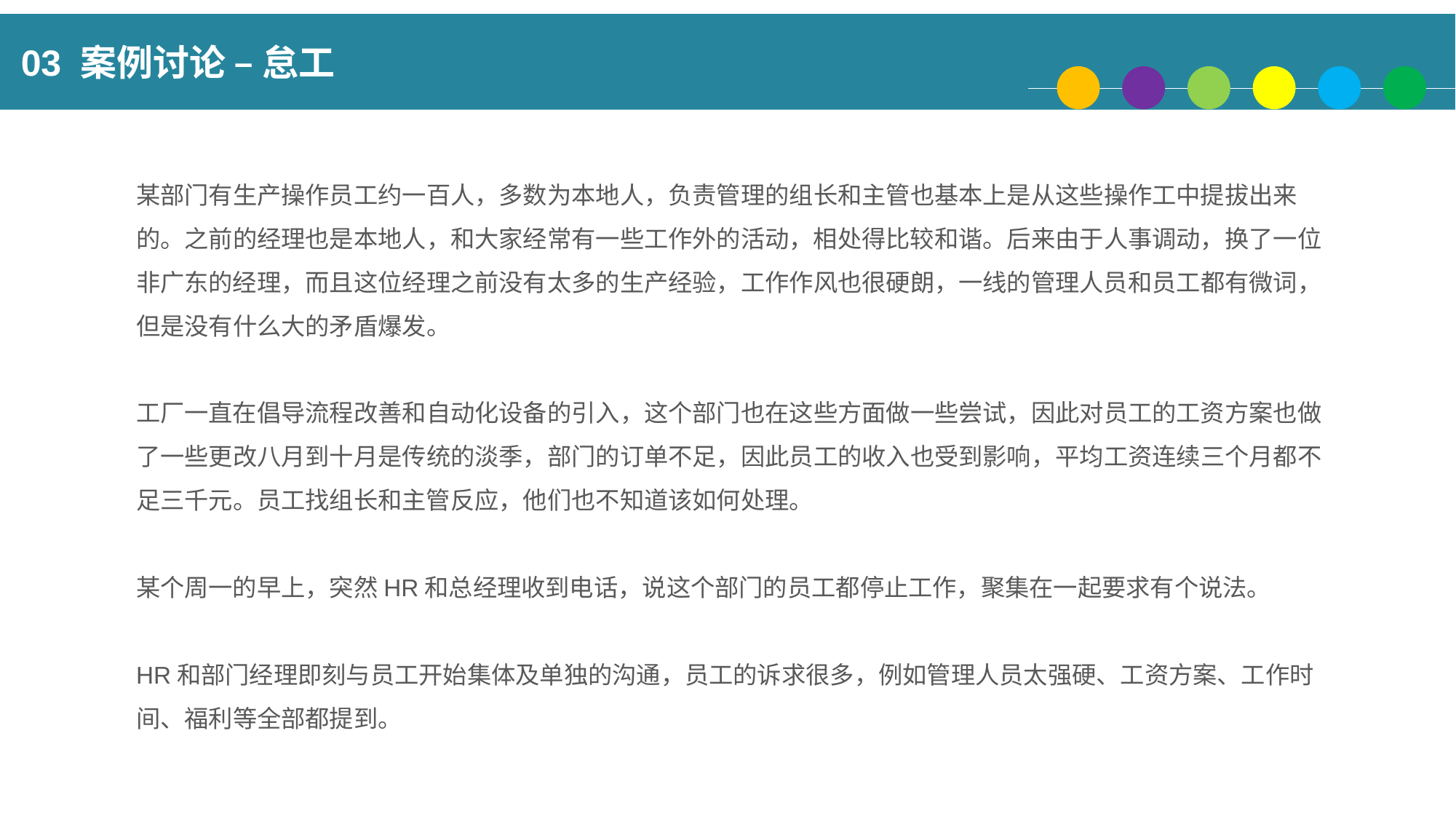

03 案例讨论 – 怠工

某部门有生产操作员工约一百人，多数为本地人，负责管理的组长和主管也基本上是从这些操作工中提拔出来的。之前的经理也是本地人，和大家经常有一些工作外的活动，相处得比较和谐。后来由于人事调动，换了一位非广东的经理，而且这位经理之前没有太多的生产经验，工作作风也很硬朗，一线的管理人员和员工都有微词，但是没有什么大的矛盾爆发。

工厂一直在倡导流程改善和自动化设备的引入，这个部门也在这些方面做一些尝试，因此对员工的工资方案也做了一些更改八月到十月是传统的淡季，部门的订单不足，因此员工的收入也受到影响，平均工资连续三个月都不足三千元。员工找组长和主管反应，他们也不知道该如何处理。

某个周一的早上，突然HR和总经理收到电话，说这个部门的员工都停止工作，聚集在一起要求有个说法。

HR和部门经理即刻与员工开始集体及单独的沟通，员工的诉求很多，例如管理人员太强硬、工资方案、工作时间、福利等全部都提到。
41